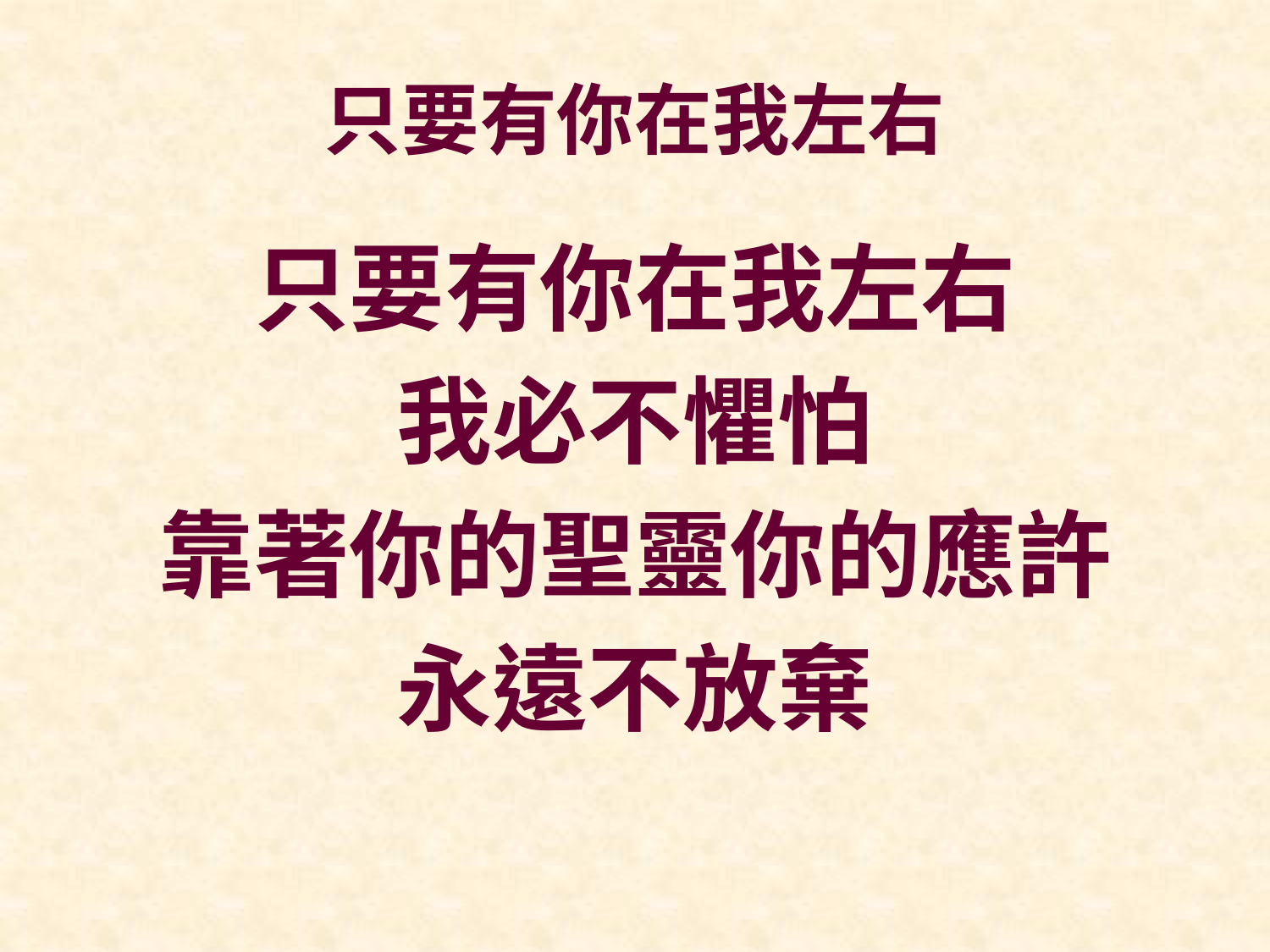

# 只要有你在我左右
只要有你在我左右
我必不懼怕
靠著你的聖靈你的應許
永遠不放棄